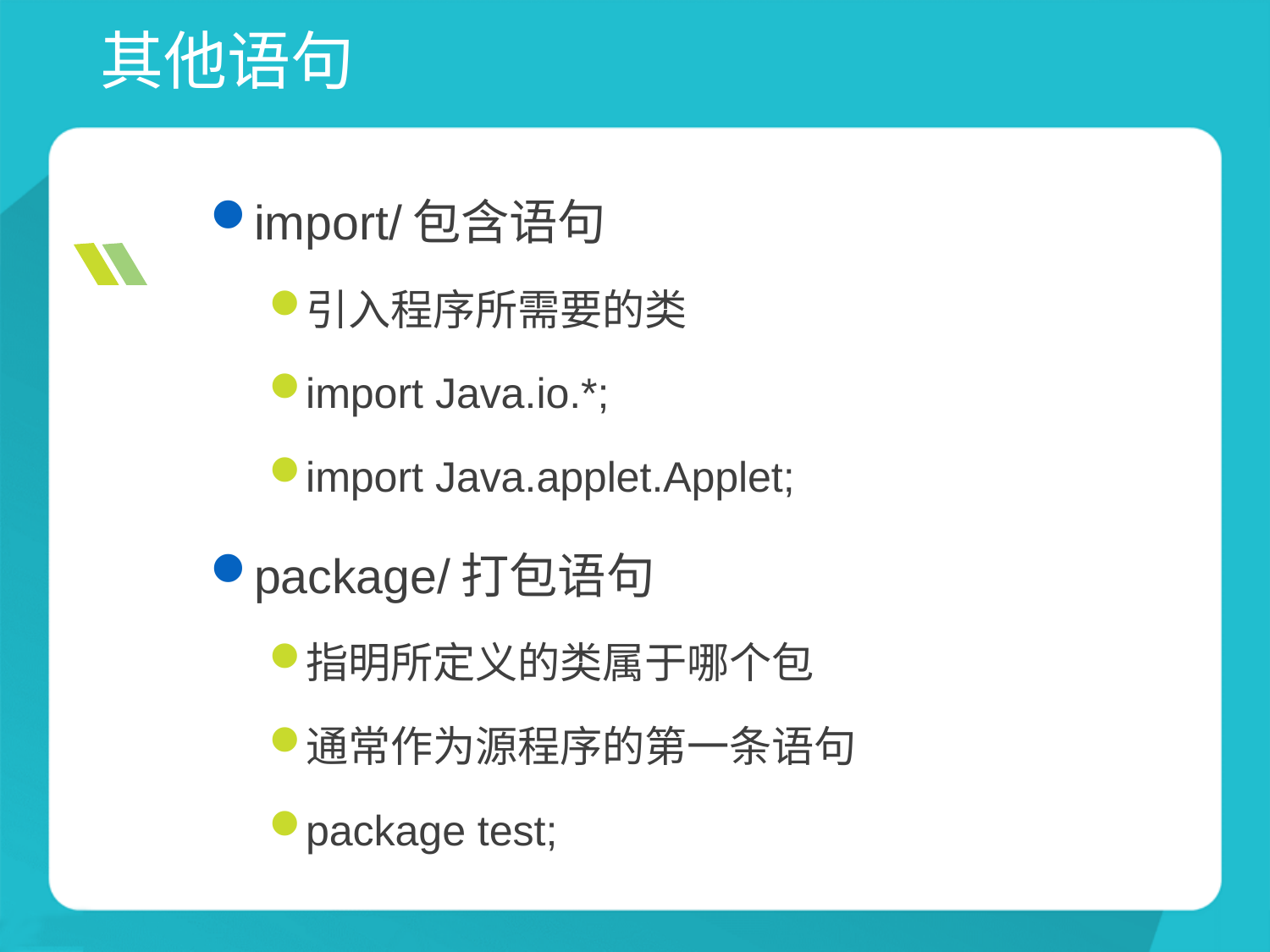

# 其他语句
import/包含语句
引入程序所需要的类
import Java.io.*;
import Java.applet.Applet;
package/打包语句
指明所定义的类属于哪个包
通常作为源程序的第一条语句
package test;